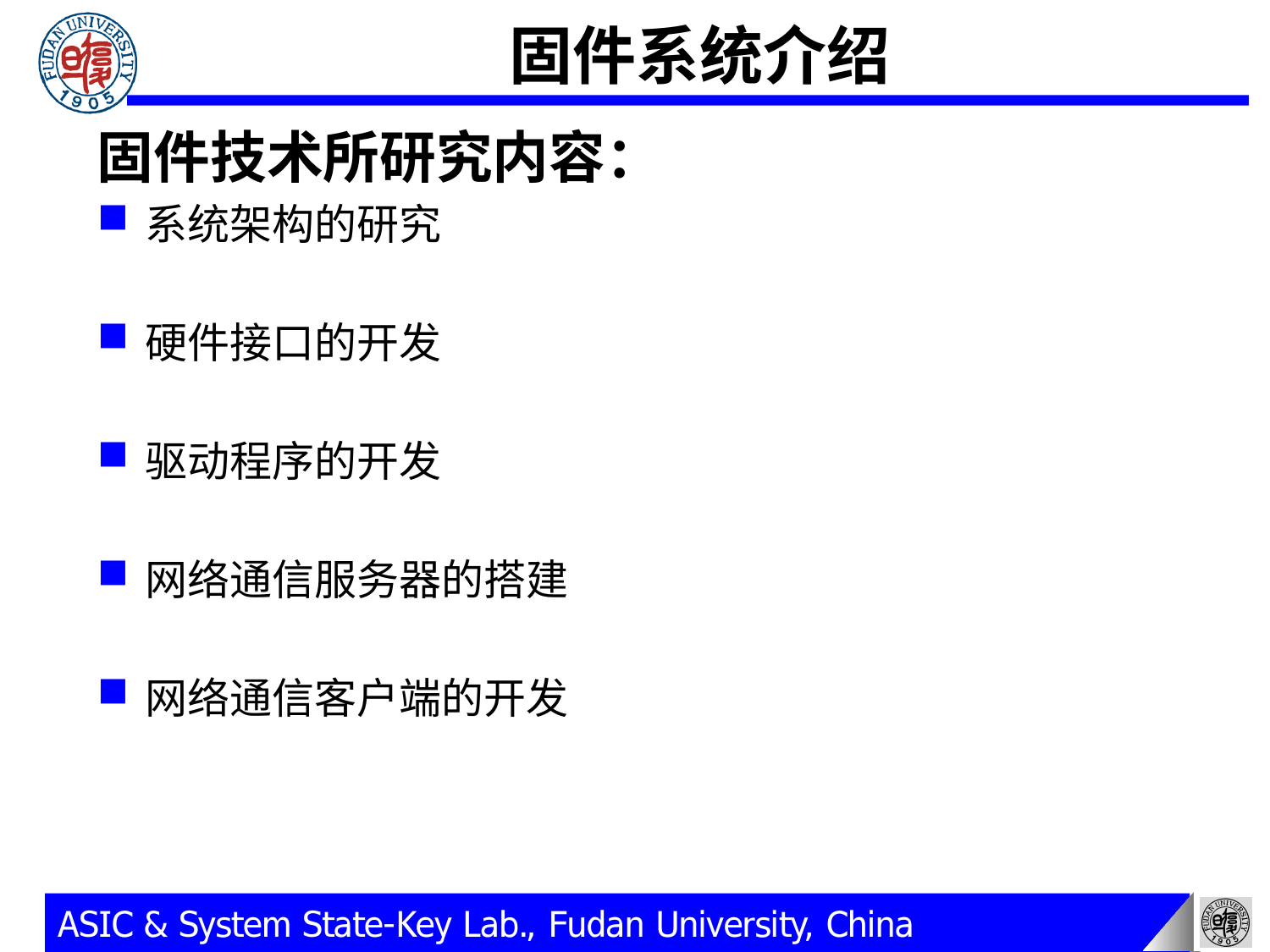

# 固件系统介绍
固件技术所研究内容：
系统架构的研究

硬件接口的开发

驱动程序的开发

网络通信服务器的搭建

网络通信客户端的开发